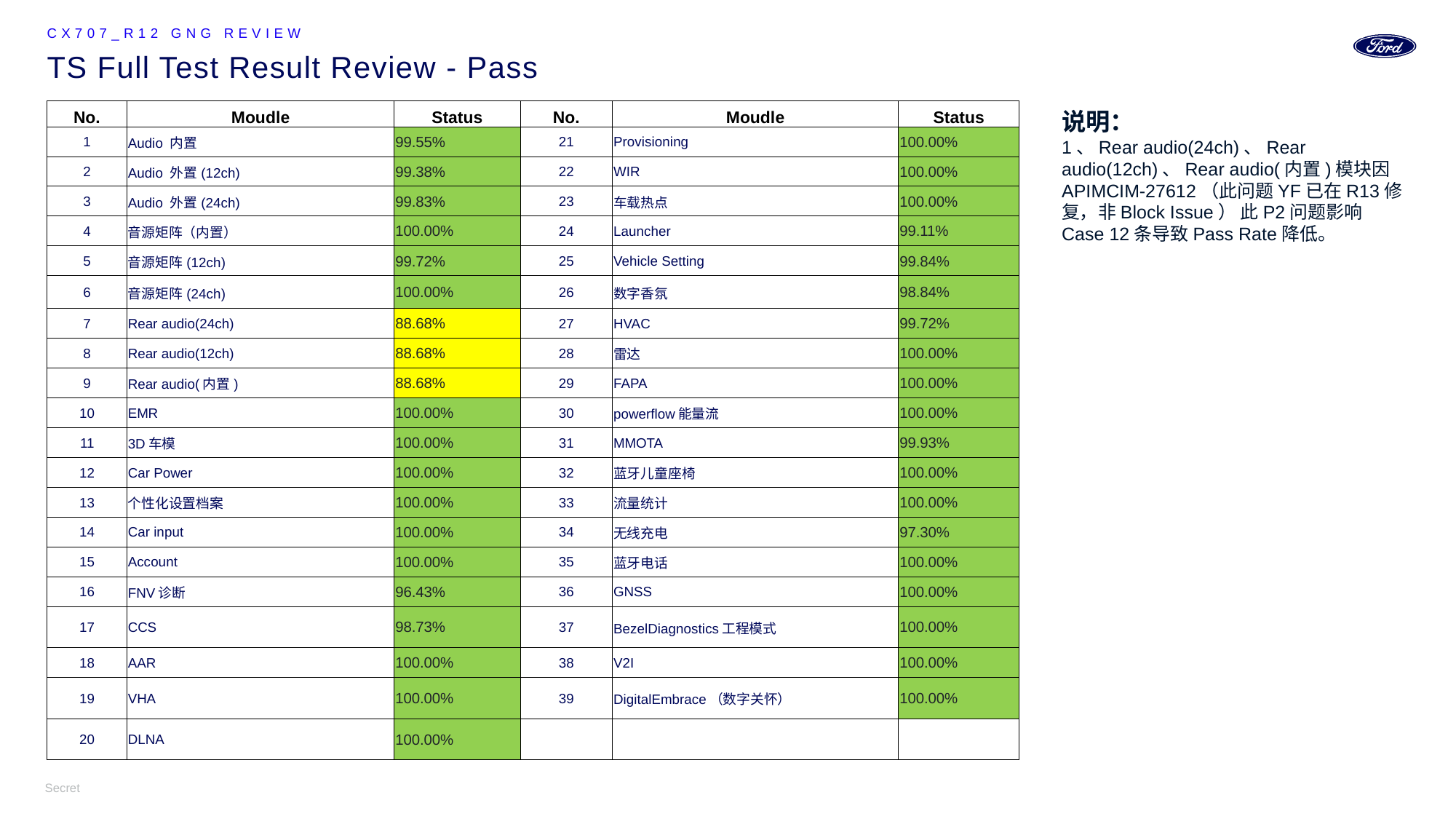

CX707_R12 GNG Review
# TS Full Test Result Review - Pass
| No. | Moudle | Status | No. | Moudle | Status |
| --- | --- | --- | --- | --- | --- |
| 1 | Audio 内置 | 99.55% | 21 | Provisioning | 100.00% |
| 2 | Audio 外置(12ch) | 99.38% | 22 | WIR | 100.00% |
| 3 | Audio 外置(24ch) | 99.83% | 23 | 车载热点 | 100.00% |
| 4 | 音源矩阵（内置） | 100.00% | 24 | Launcher | 99.11% |
| 5 | 音源矩阵(12ch) | 99.72% | 25 | Vehicle Setting | 99.84% |
| 6 | 音源矩阵(24ch) | 100.00% | 26 | 数字香氛 | 98.84% |
| 7 | Rear audio(24ch) | 88.68% | 27 | HVAC | 99.72% |
| 8 | Rear audio(12ch) | 88.68% | 28 | 雷达 | 100.00% |
| 9 | Rear audio(内置) | 88.68% | 29 | FAPA | 100.00% |
| 10 | EMR | 100.00% | 30 | powerflow能量流 | 100.00% |
| 11 | 3D车模 | 100.00% | 31 | MMOTA | 99.93% |
| 12 | Car Power | 100.00% | 32 | 蓝牙儿童座椅 | 100.00% |
| 13 | 个性化设置档案 | 100.00% | 33 | 流量统计 | 100.00% |
| 14 | Car input | 100.00% | 34 | 无线充电 | 97.30% |
| 15 | Account | 100.00% | 35 | 蓝牙电话 | 100.00% |
| 16 | FNV诊断 | 96.43% | 36 | GNSS | 100.00% |
| 17 | CCS | 98.73% | 37 | BezelDiagnostics工程模式 | 100.00% |
| 18 | AAR | 100.00% | 38 | V2I | 100.00% |
| 19 | VHA | 100.00% | 39 | DigitalEmbrace（数字关怀） | 100.00% |
| 20 | DLNA | 100.00% |  |  |  |
说明：
1、Rear audio(24ch)、Rear audio(12ch)、Rear audio(内置)模块因APIMCIM-27612（此问题YF已在R13修复，非Block Issue） 此P2问题影响Case 12条导致Pass Rate降低。

8